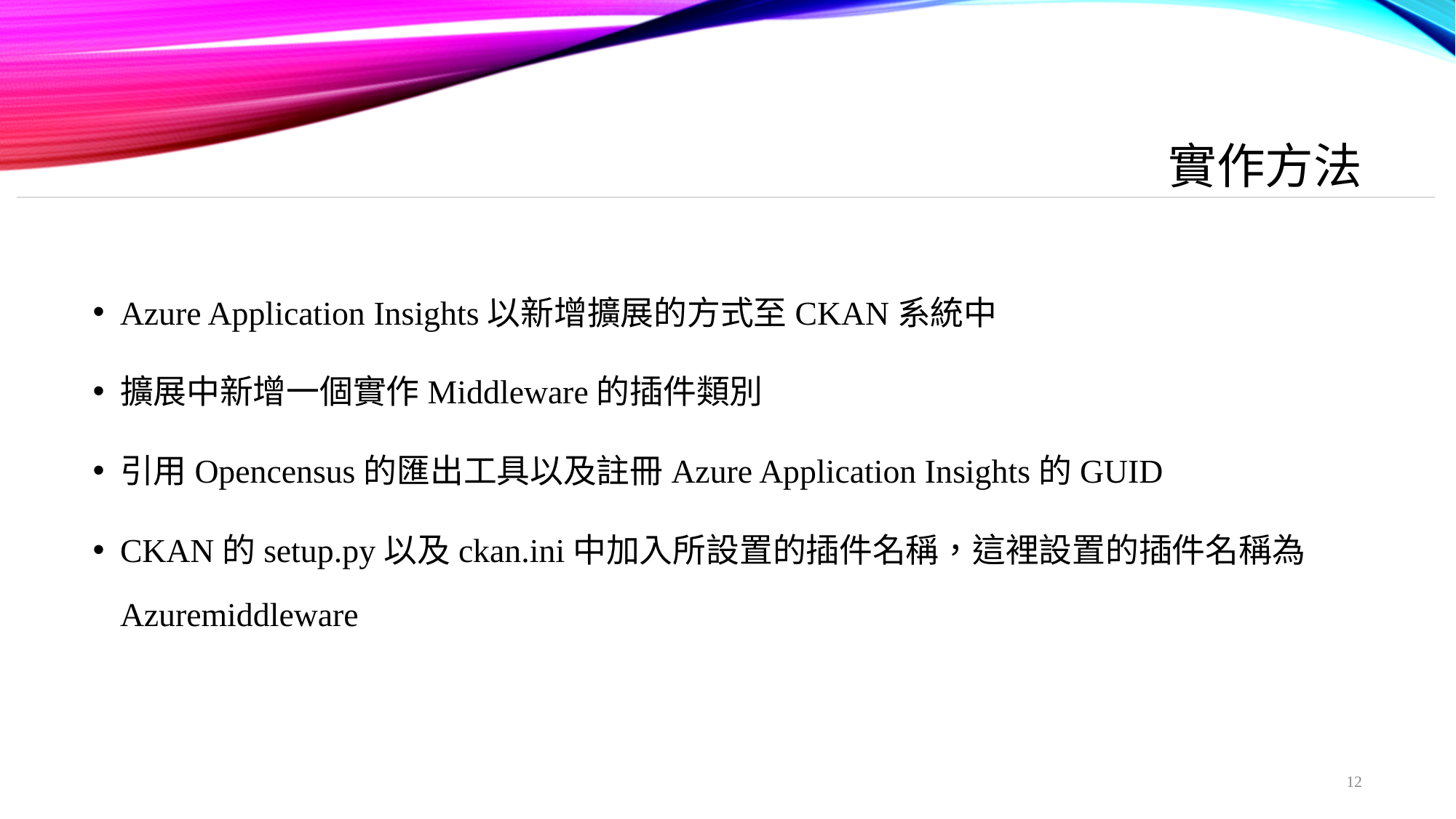

# 實作方法
Azure Application Insights以新增擴展的方式至CKAN系統中
擴展中新增一個實作Middleware的插件類別
引用Opencensus的匯出工具以及註冊Azure Application Insights的GUID
CKAN的setup.py以及ckan.ini中加入所設置的插件名稱，這裡設置的插件名稱為Azuremiddleware

12